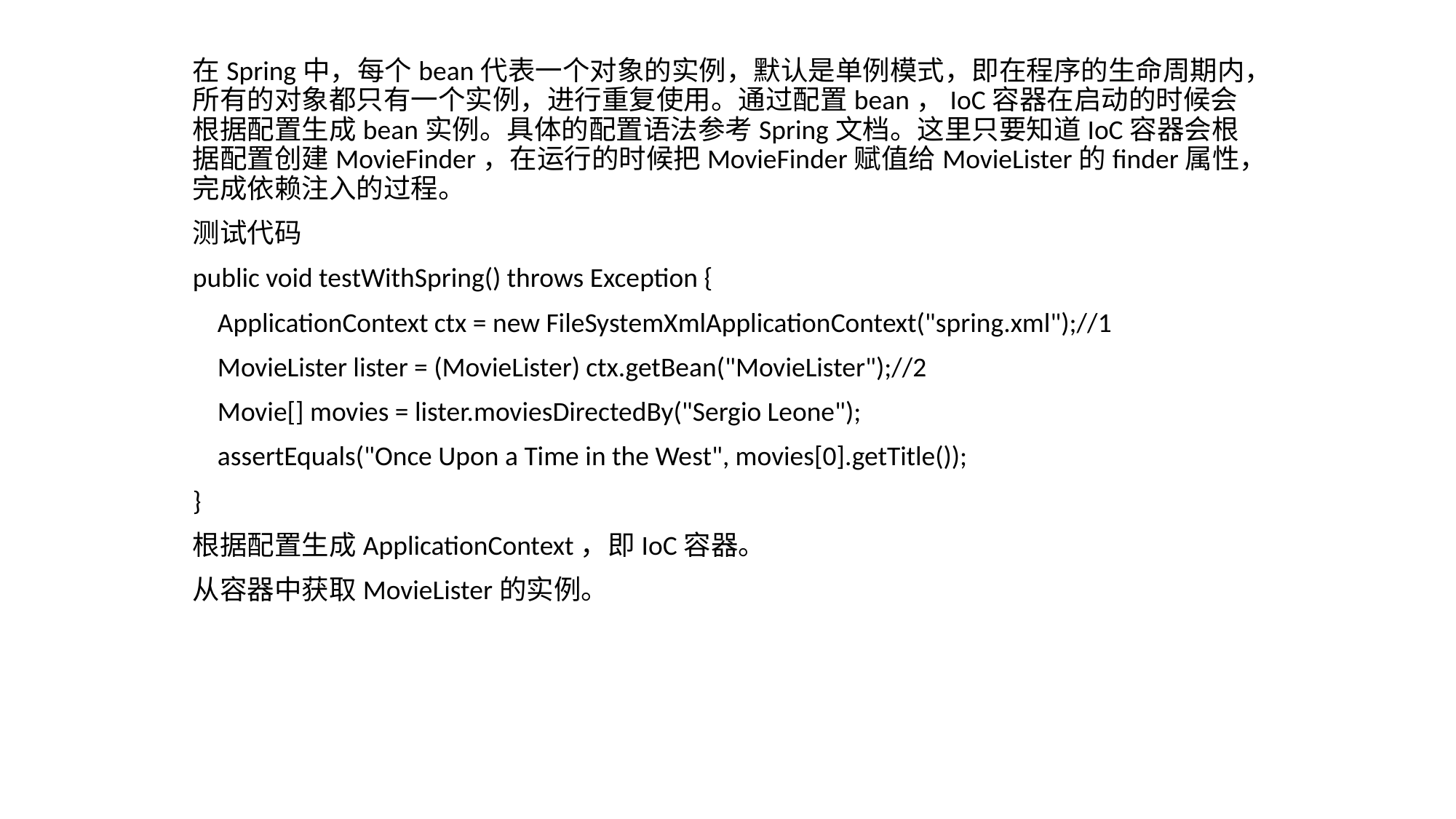

在Spring中，每个bean代表一个对象的实例，默认是单例模式，即在程序的生命周期内，所有的对象都只有一个实例，进行重复使用。通过配置bean，IoC容器在启动的时候会根据配置生成bean实例。具体的配置语法参考Spring文档。这里只要知道IoC容器会根据配置创建MovieFinder，在运行的时候把MovieFinder赋值给MovieLister的finder属性，完成依赖注入的过程。
测试代码
public void testWithSpring() throws Exception {
    ApplicationContext ctx = new FileSystemXmlApplicationContext("spring.xml");//1
    MovieLister lister = (MovieLister) ctx.getBean("MovieLister");//2
    Movie[] movies = lister.moviesDirectedBy("Sergio Leone");
    assertEquals("Once Upon a Time in the West", movies[0].getTitle());
}
根据配置生成ApplicationContext，即IoC容器。
从容器中获取MovieLister的实例。